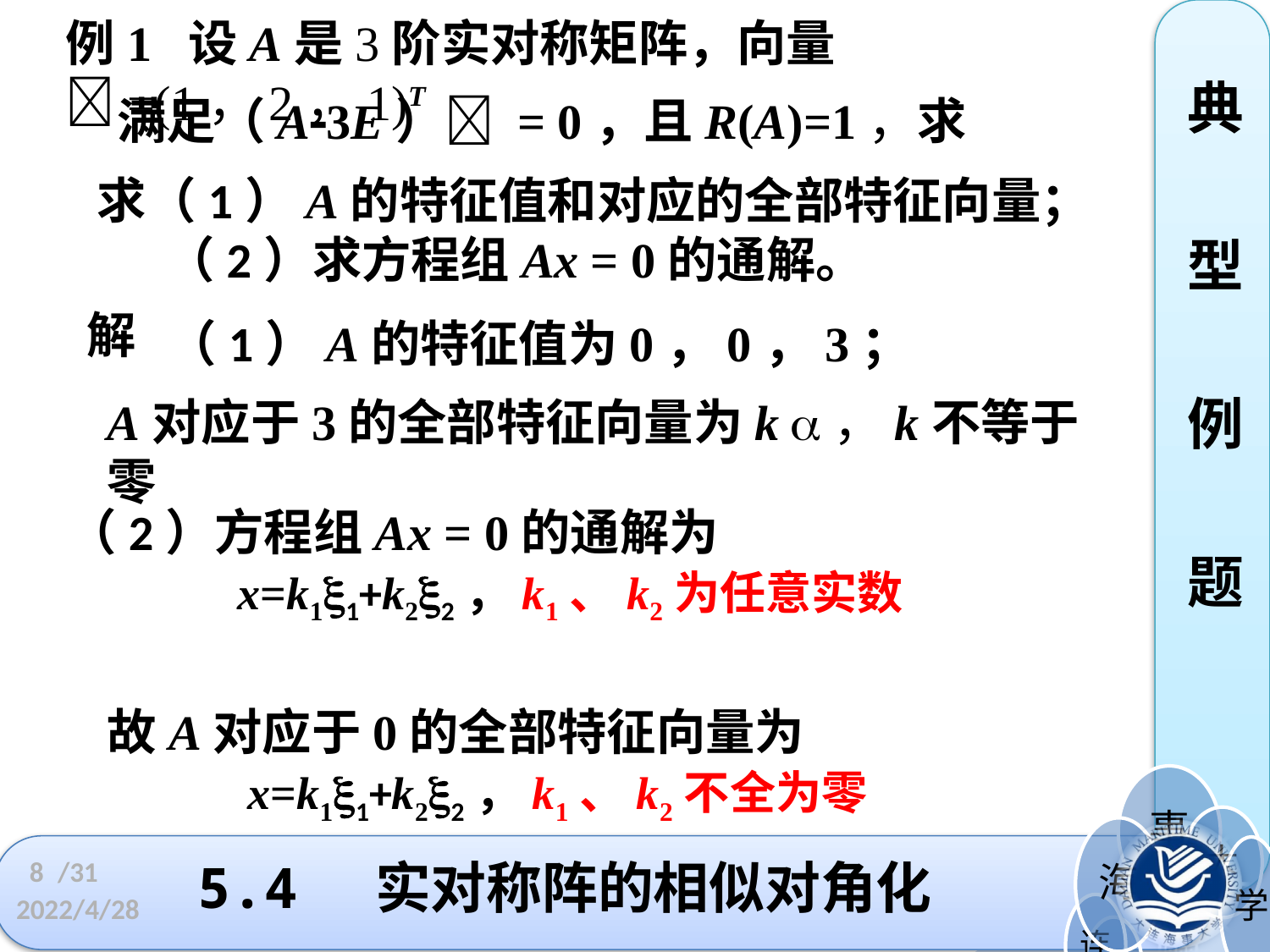

例1  设A是3阶实对称矩阵，向量α=(1，2，1)T
典

型

例

题
满足（A−3E）α = 0，且R(A)=1，求
求（1）A的特征值和对应的全部特征向量；
     （2）求方程组Ax = 0的通解。
解
（1）A的特征值为0，0，3；
A对应于3的全部特征向量为k α，k不等于零
（2）方程组Ax = 0的通解为
x=k1ξ1+k2ξ2，k1、k2为任意实数
故A对应于0的全部特征向量为
x=k1ξ1+k2ξ2，k1、k2不全为零
5.4  实对称阵的相似对角化
8
/31
2022/4/28